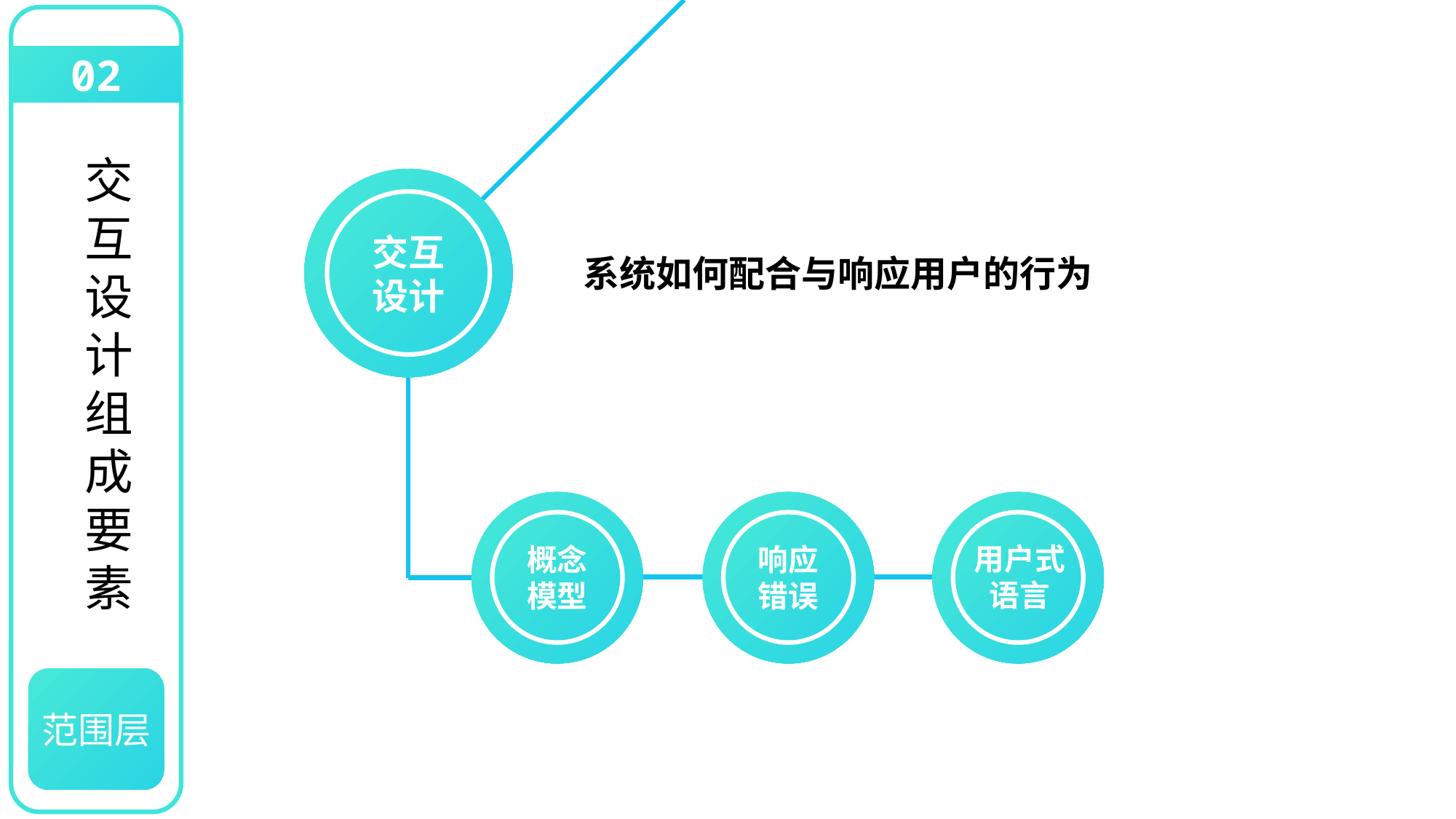

02
交互设计组成要素

交互设计
系统如何配合与响应用户的行为

概念模型
响应错误

用户式
语言

范围层